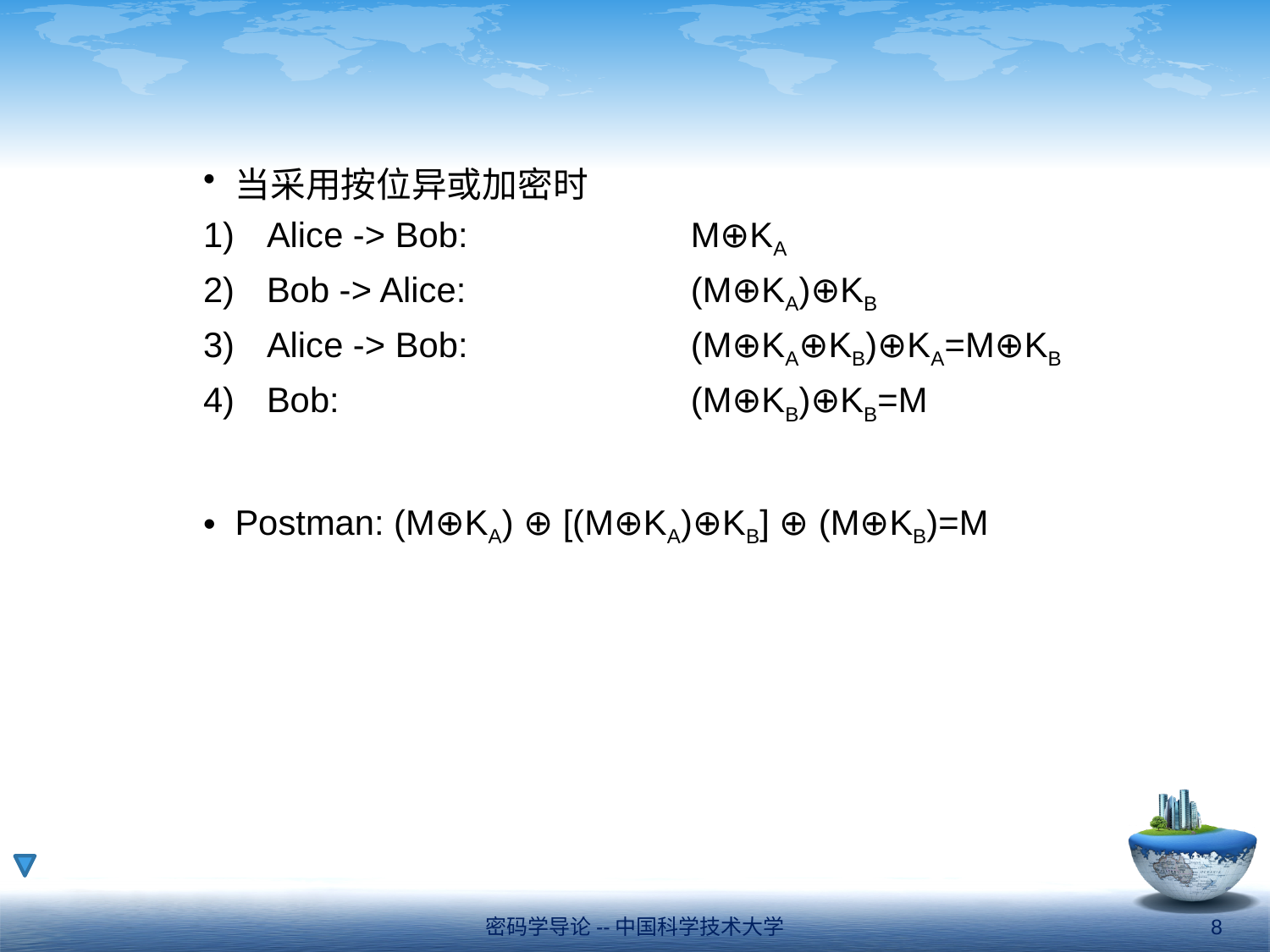

#
当采用按位异或加密时
Alice -> Bob:	M⊕KA
Bob -> Alice:	(M⊕KA)⊕KB
Alice -> Bob:	(M⊕KA⊕KB)⊕KA=M⊕KB
Bob:	(M⊕KB)⊕KB=M

Postman: (M⊕KA) ⊕ [(M⊕KA)⊕KB] ⊕ (M⊕KB)=M

密码学导论--中国科学技术大学
8